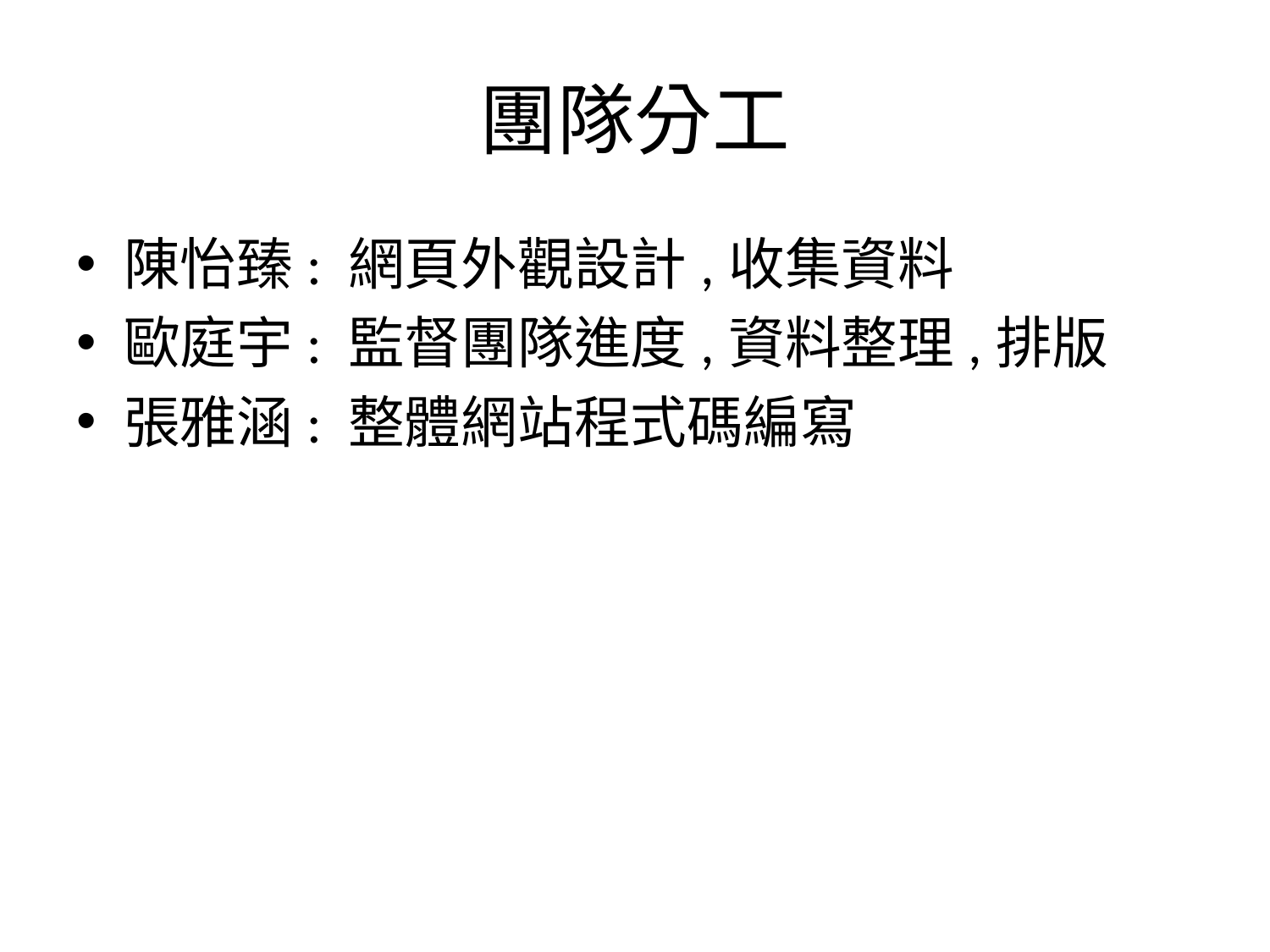

# 團隊分工
陳怡臻: 網頁外觀設計,收集資料
歐庭宇: 監督團隊進度,資料整理,排版
張雅涵: 整體網站程式碼編寫